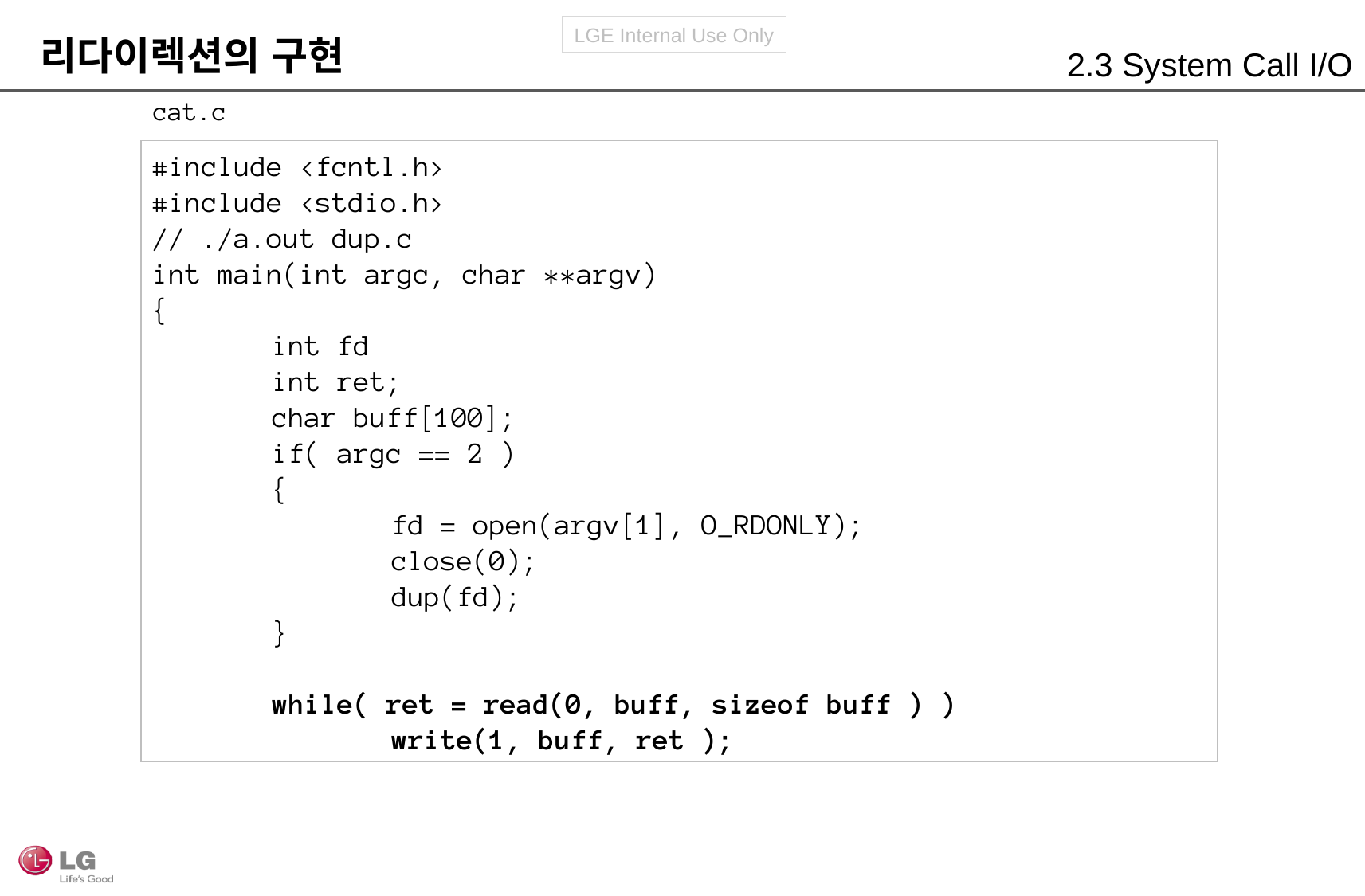

리다이렉션의 구현
2.3 System Call I/O

cat.c
#include <fcntl.h>
#include <stdio.h>
// ./a.out dup.c
int main(int argc, char **argv)
{
	int fd
	int ret;
	char buff[100];
	if( argc == 2 )
	{
		fd = open(argv[1], O_RDONLY);
		close(0);
		dup(fd);
	}

	while( ret = read(0, buff, sizeof buff ) )
		write(1, buff, ret );